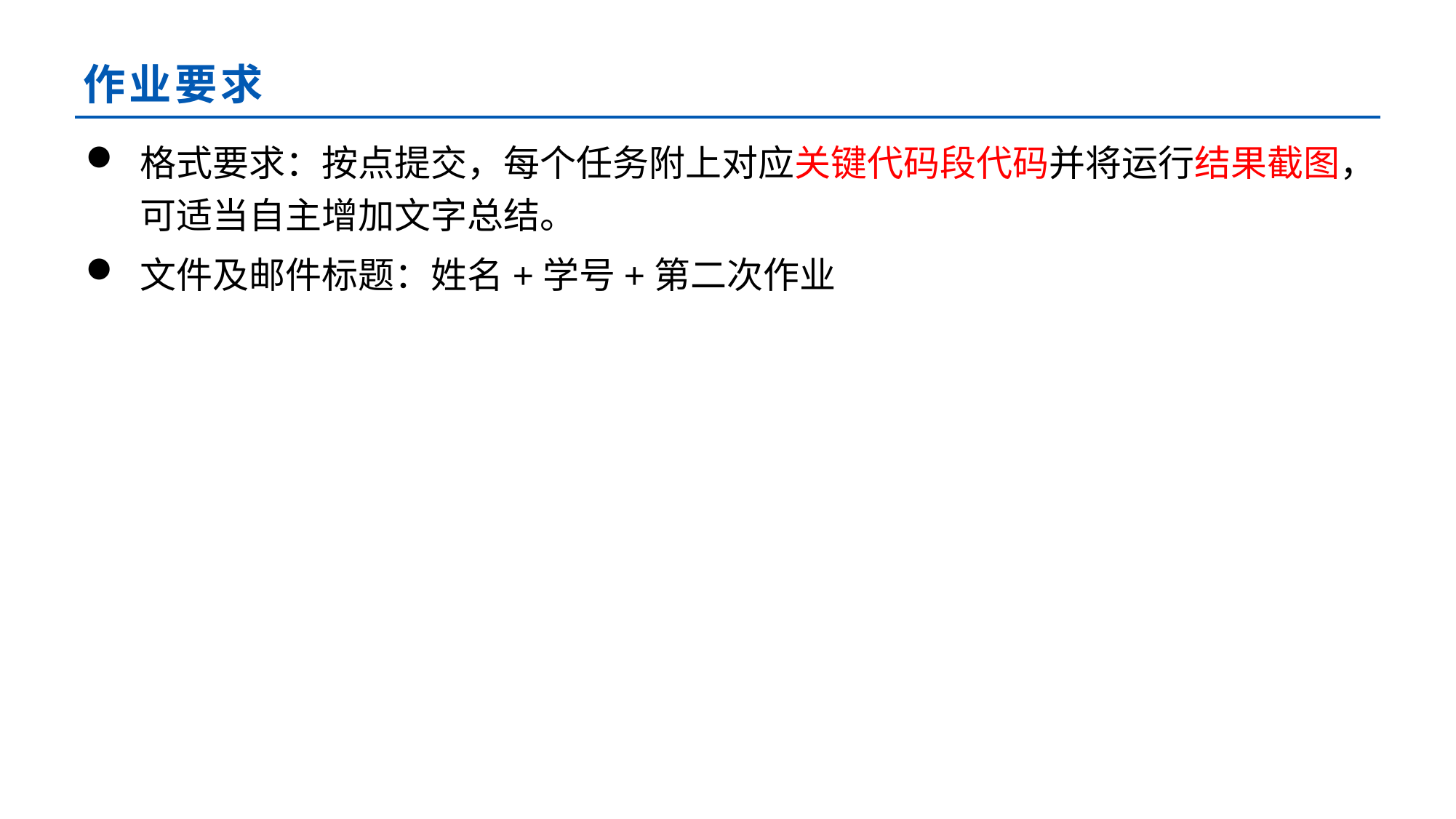

# 作业要求
格式要求：按点提交，每个任务附上对应关键代码段代码并将运行结果截图，可适当自主增加文字总结。
文件及邮件标题：姓名+学号+第二次作业

19